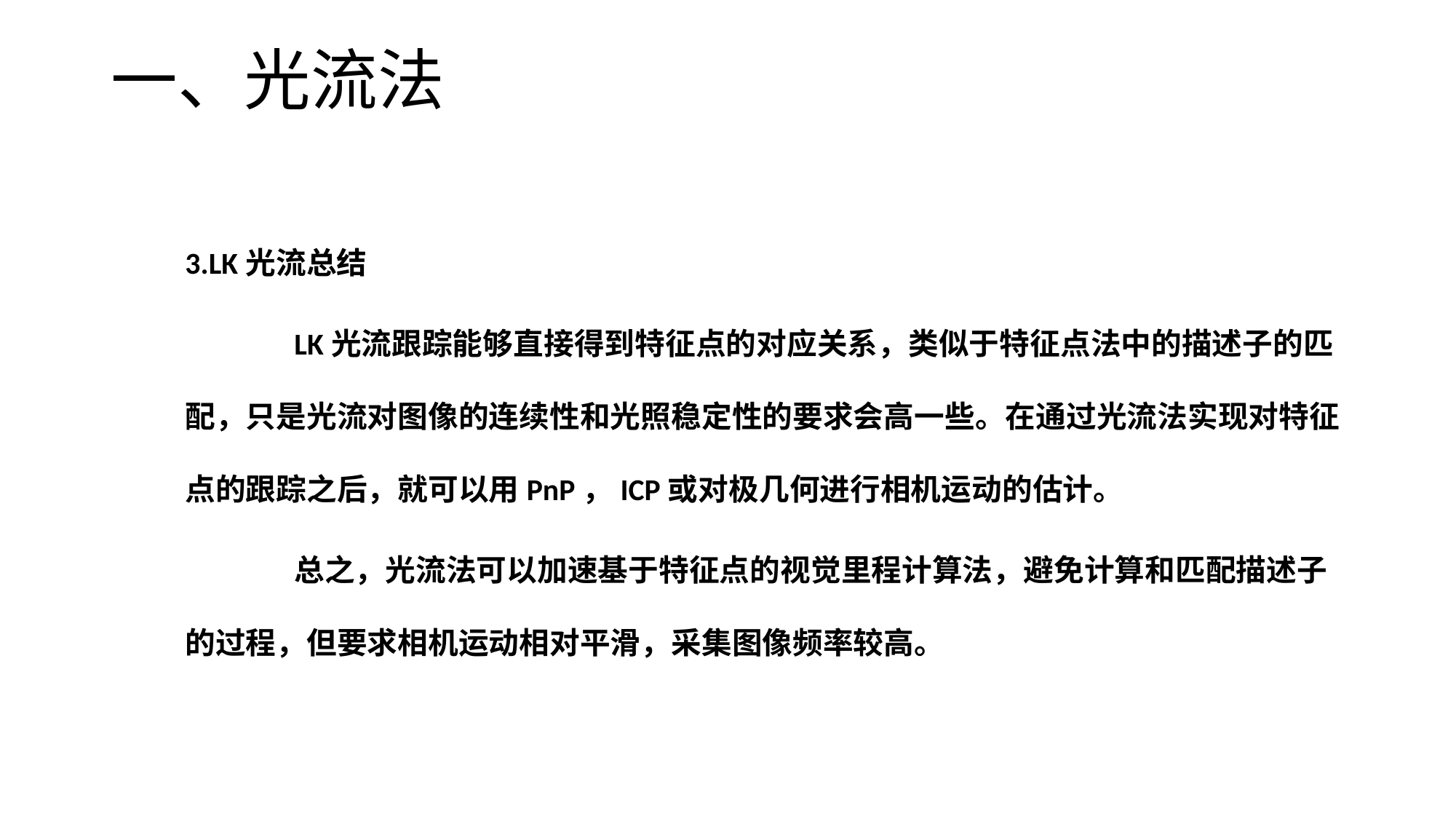

# 一、光流法
3.LK光流总结
	LK光流跟踪能够直接得到特征点的对应关系，类似于特征点法中的描述子的匹配，只是光流对图像的连续性和光照稳定性的要求会高一些。在通过光流法实现对特征点的跟踪之后，就可以用PnP，ICP或对极几何进行相机运动的估计。
	总之，光流法可以加速基于特征点的视觉里程计算法，避免计算和匹配描述子的过程，但要求相机运动相对平滑，采集图像频率较高。